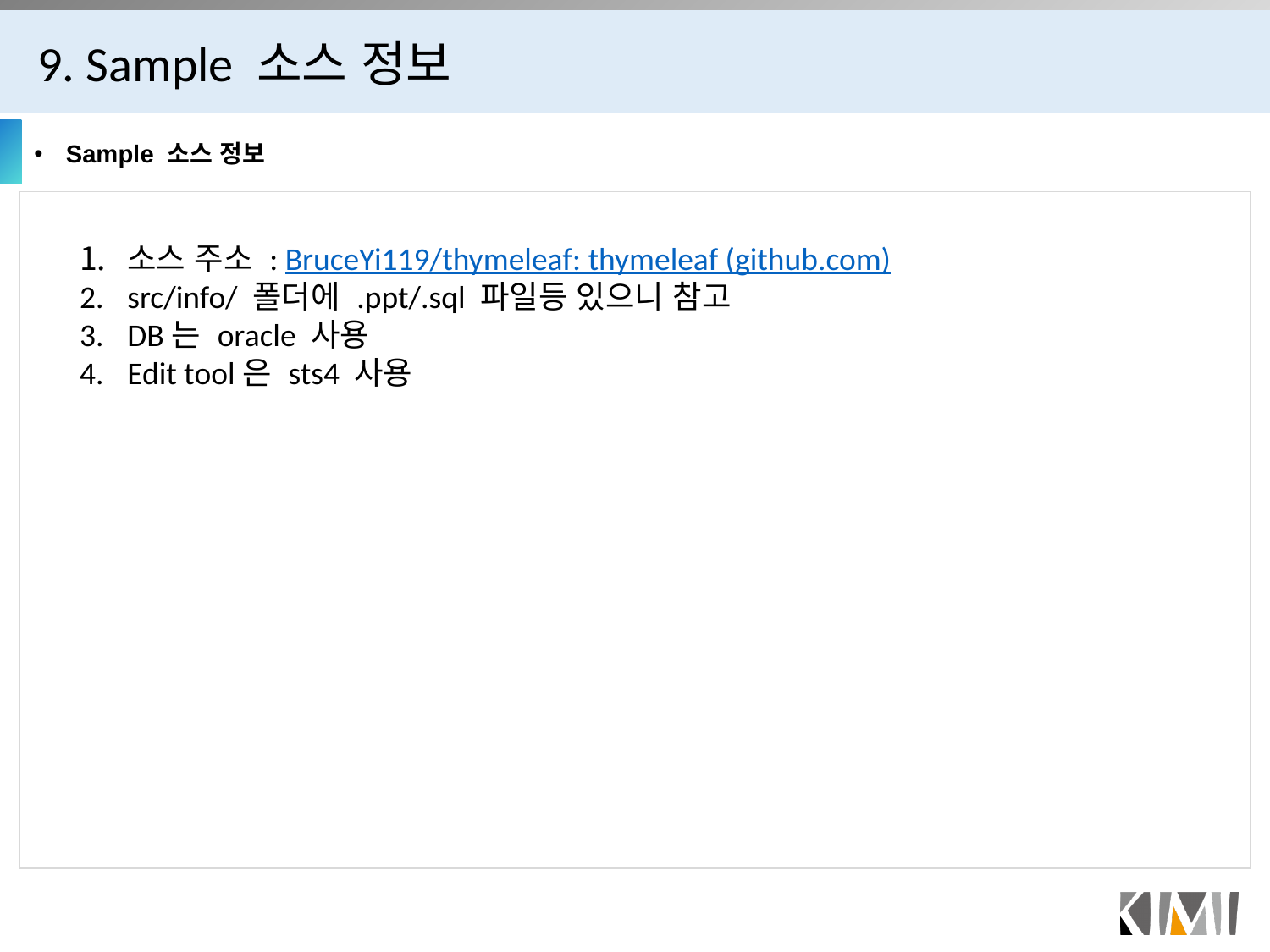

9. Sample 소스 정보
Sample 소스 정보
소스 주소 : BruceYi119/thymeleaf: thymeleaf (github.com)
src/info/ 폴더에 .ppt/.sql 파일등 있으니 참고
DB는 oracle 사용
Edit tool은 sts4 사용